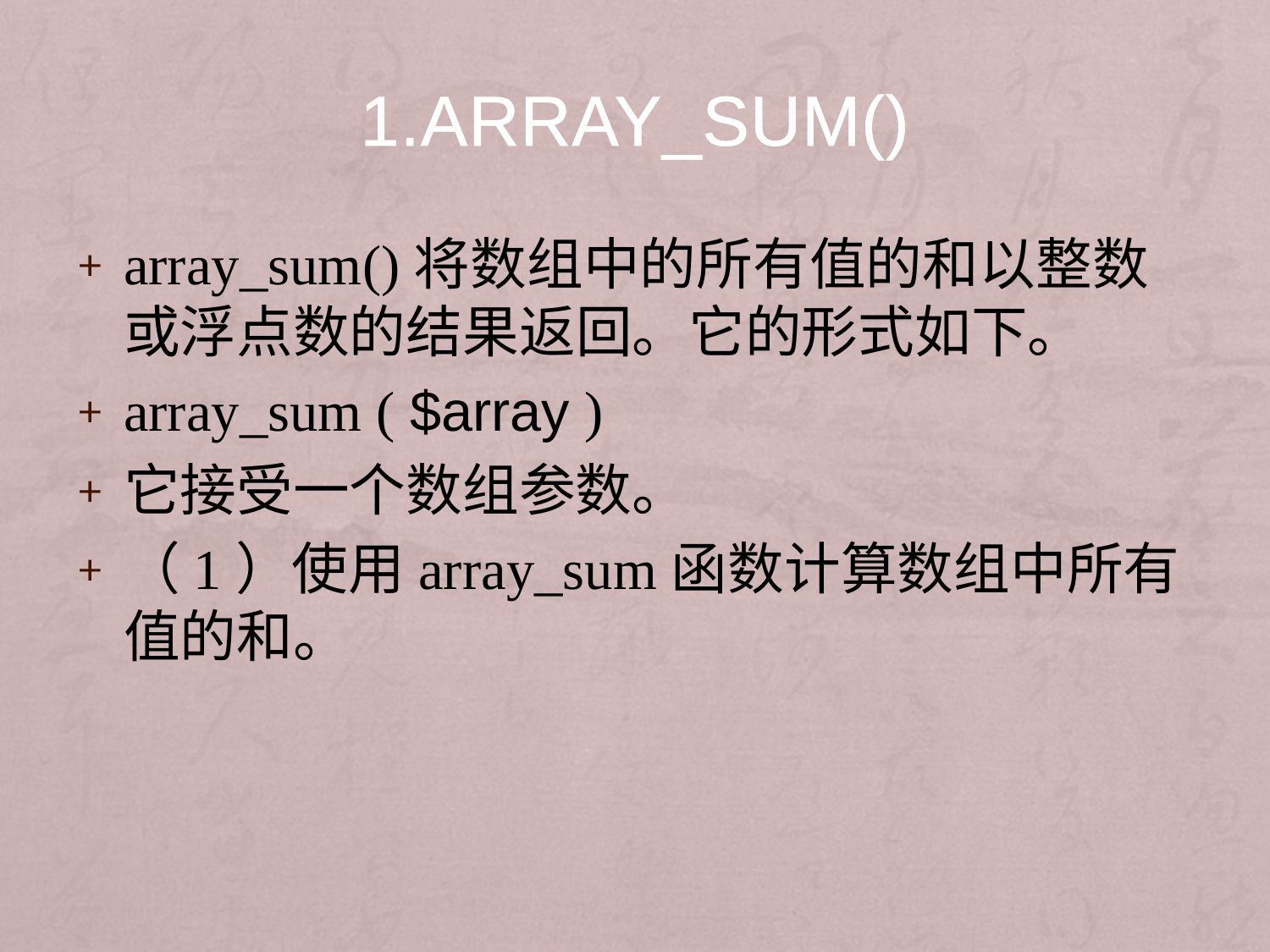

# 1.array_sum()
array_sum()将数组中的所有值的和以整数或浮点数的结果返回。它的形式如下。
array_sum ( $array )
它接受一个数组参数。
（1）使用array_sum函数计算数组中所有值的和。